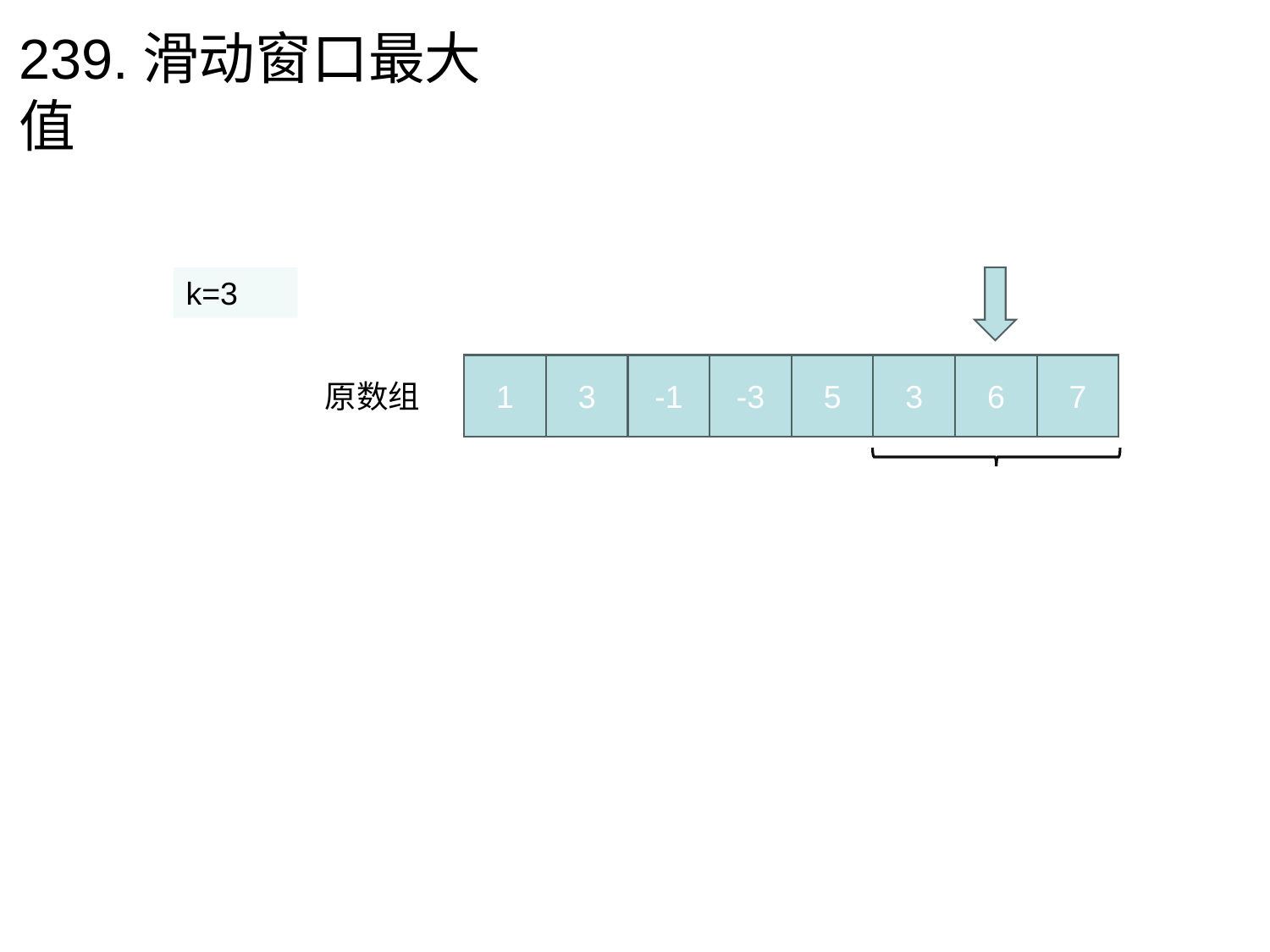

239.滑动窗口最大值
k=3

1
3
-1
-3
5
3
6
7
原数组